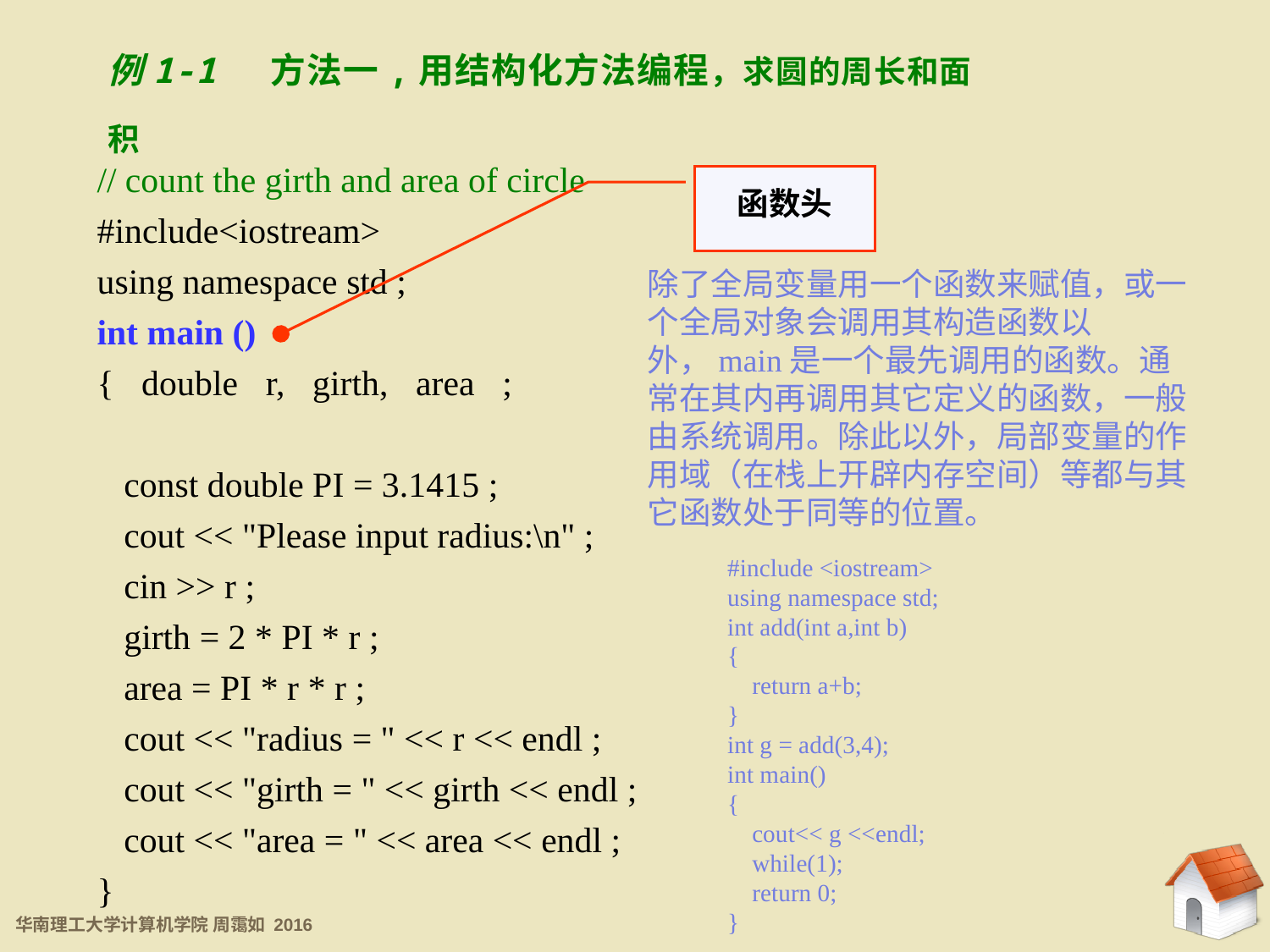

例1-1  方法一,用结构化方法编程，求圆的周长和面积
// count the girth and area of circle
#include<iostream>
using namespace std ;
int main ()
{ double r, girth, area ;
   const double PI = 3.1415 ;
   cout << "Please input radius:\n" ;
   cin >> r ;
   girth = 2 * PI * r ;
   area = PI * r * r ;
   cout << "radius = " << r << endl ;
   cout << "girth = " << girth << endl ;
   cout << "area = " << area << endl ;
}
函数头
除了全局变量用一个函数来赋值，或一个全局对象会调用其构造函数以外，main是一个最先调用的函数。通常在其内再调用其它定义的函数，一般由系统调用。除此以外，局部变量的作用域（在栈上开辟内存空间）等都与其它函数处于同等的位置。
#include <iostream>
using namespace std;
int add(int a,int b)
{
    return a+b;
}
int g = add(3,4);
int main()
{
    cout<< g <<endl;
    while(1);
    return 0;
}